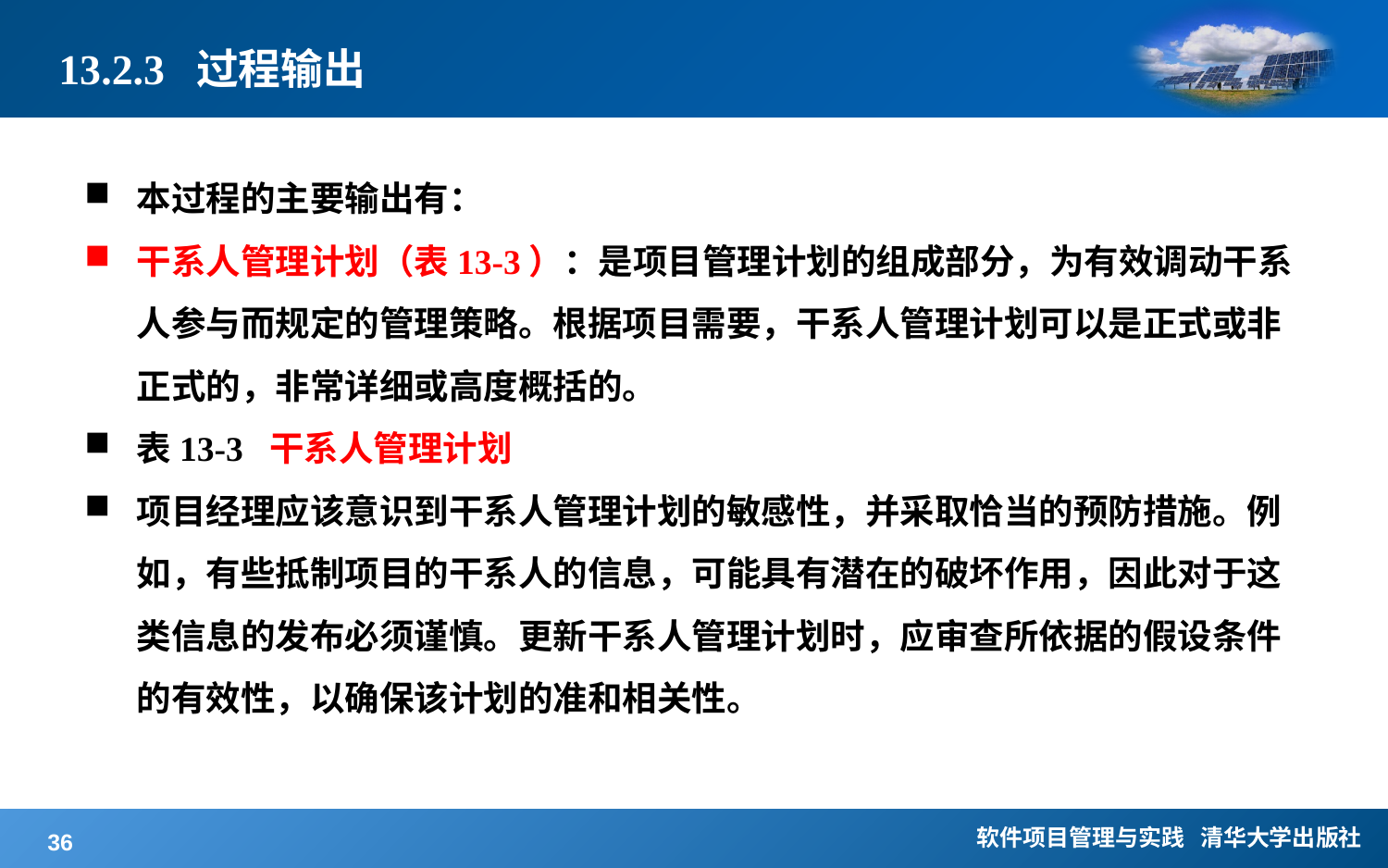

# 13.2.3  过程输出
本过程的主要输出有：
干系人管理计划（表13-3）：是项目管理计划的组成部分，为有效调动干系人参与而规定的管理策略。根据项目需要，干系人管理计划可以是正式或非正式的，非常详细或高度概括的。
表13-3  干系人管理计划
项目经理应该意识到干系人管理计划的敏感性，并采取恰当的预防措施。例如，有些抵制项目的干系人的信息，可能具有潜在的破坏作用，因此对于这类信息的发布必须谨慎。更新干系人管理计划时，应审查所依据的假设条件的有效性，以确保该计划的准和相关性。